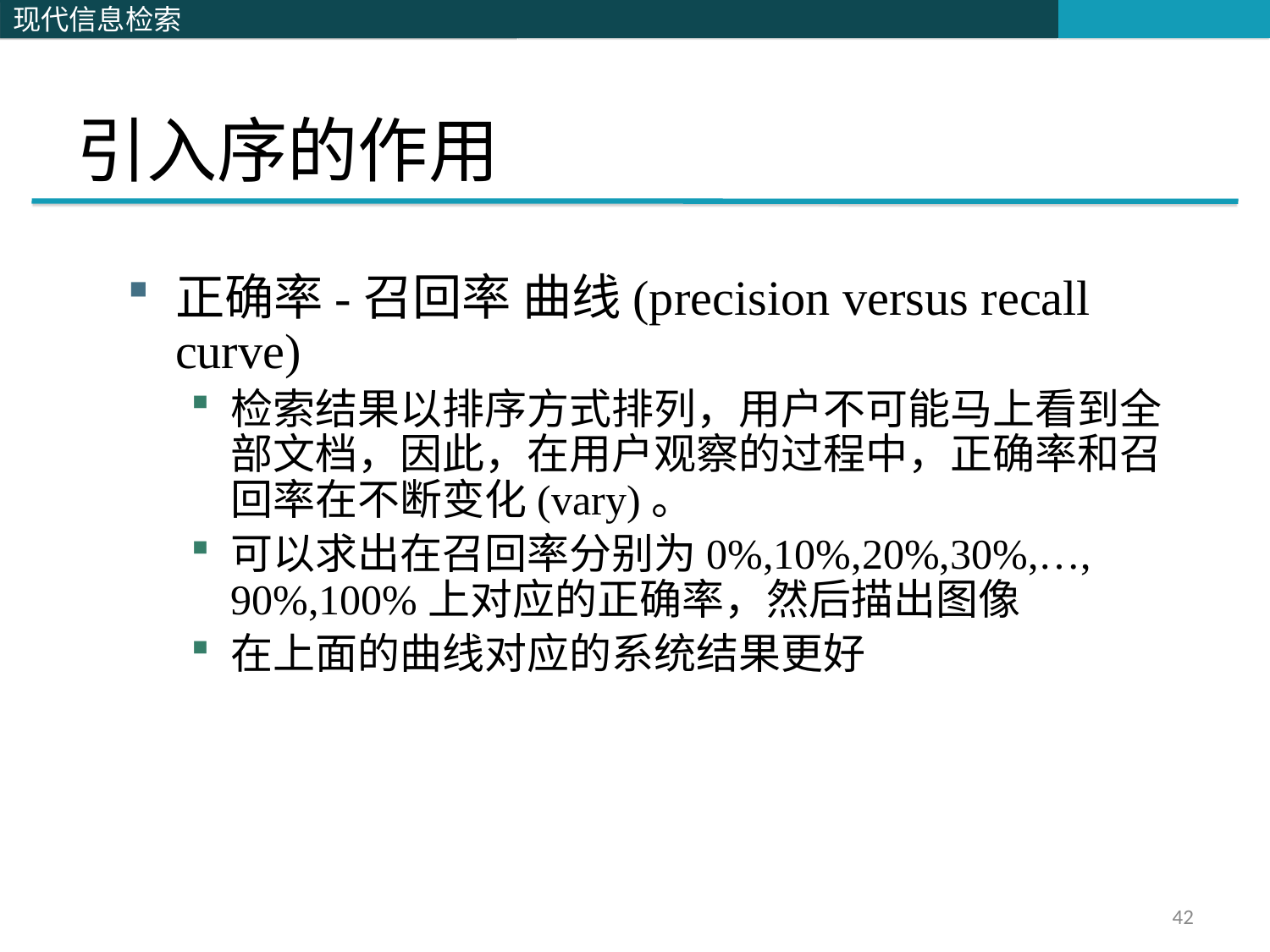

# 引入序的作用
正确率-召回率 曲线(precision versus recall curve)
检索结果以排序方式排列，用户不可能马上看到全部文档，因此，在用户观察的过程中，正确率和召回率在不断变化(vary)。
可以求出在召回率分别为0%,10%,20%,30%,…, 90%,100%上对应的正确率，然后描出图像
在上面的曲线对应的系统结果更好
42